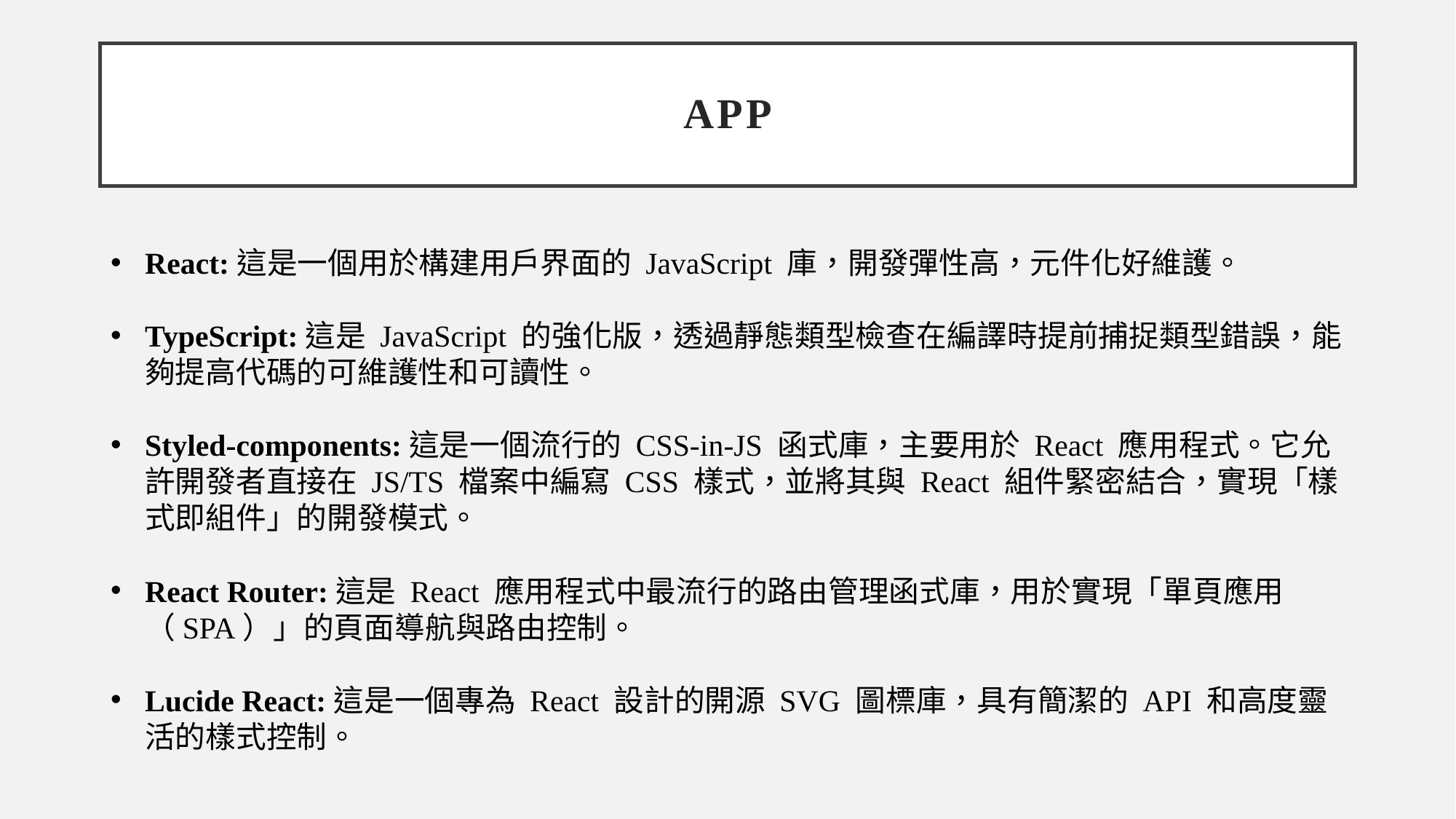

# APP

React:這是一個用於構建用戶界面的 JavaScript 庫，開發彈性高，元件化好維護。
TypeScript:這是 JavaScript 的強化版，透過靜態類型檢查在編譯時提前捕捉類型錯誤，能夠提高代碼的可維護性和可讀性。
Styled-components:這是一個流行的 CSS-in-JS 函式庫，主要用於 React 應用程式。它允許開發者直接在 JS/TS 檔案中編寫 CSS 樣式，並將其與 React 組件緊密結合，實現「樣式即組件」的開發模式。
React Router:這是 React 應用程式中最流行的路由管理函式庫，用於實現「單頁應用（SPA）」的頁面導航與路由控制。
Lucide React:這是一個專為 React 設計的開源 SVG 圖標庫，具有簡潔的 API 和高度靈活的樣式控制。